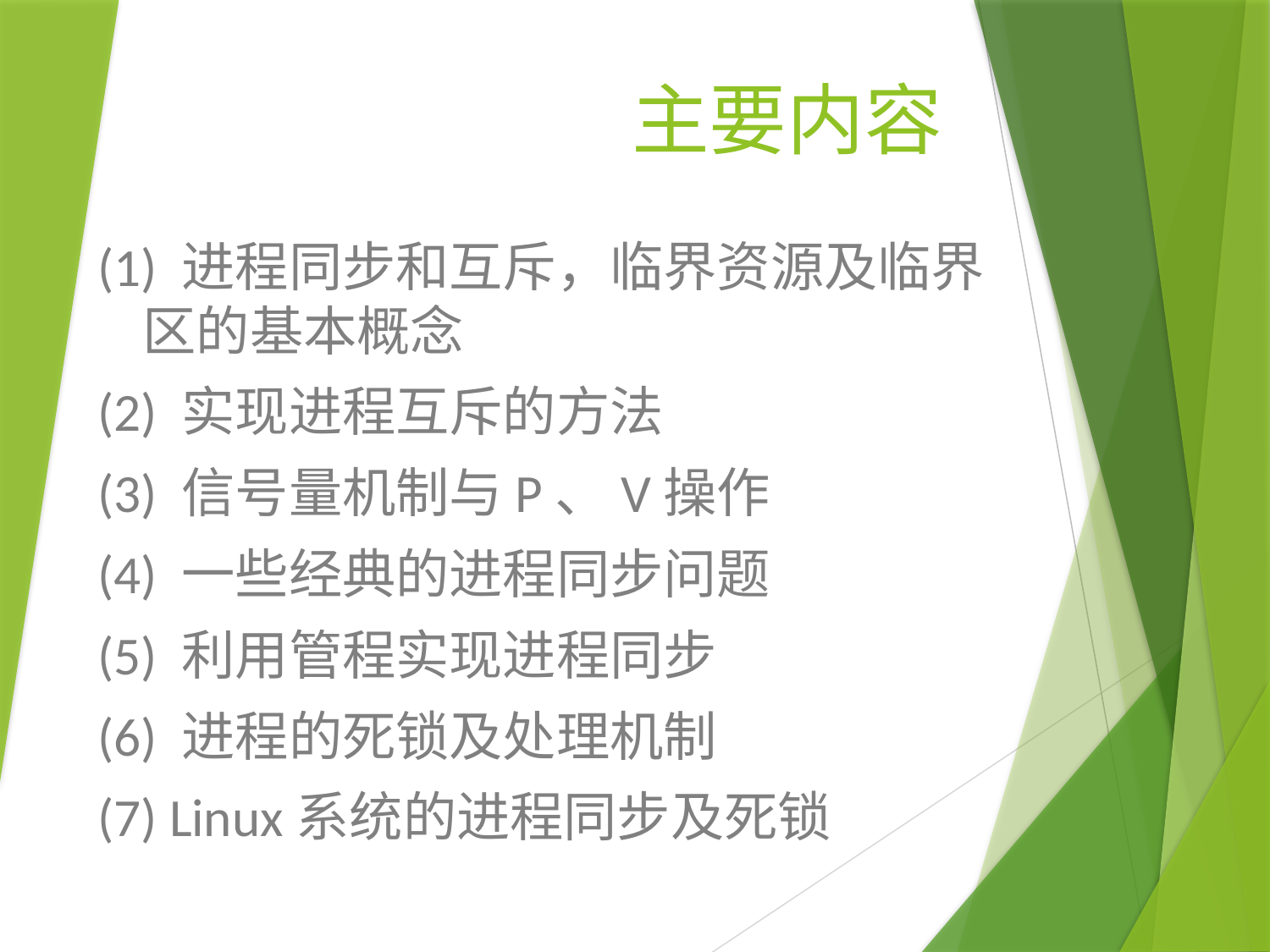

# 主要内容
(1) 进程同步和互斥，临界资源及临界区的基本概念
(2) 实现进程互斥的方法
(3) 信号量机制与P、V操作
(4) 一些经典的进程同步问题
(5) 利用管程实现进程同步
(6) 进程的死锁及处理机制
(7) Linux系统的进程同步及死锁